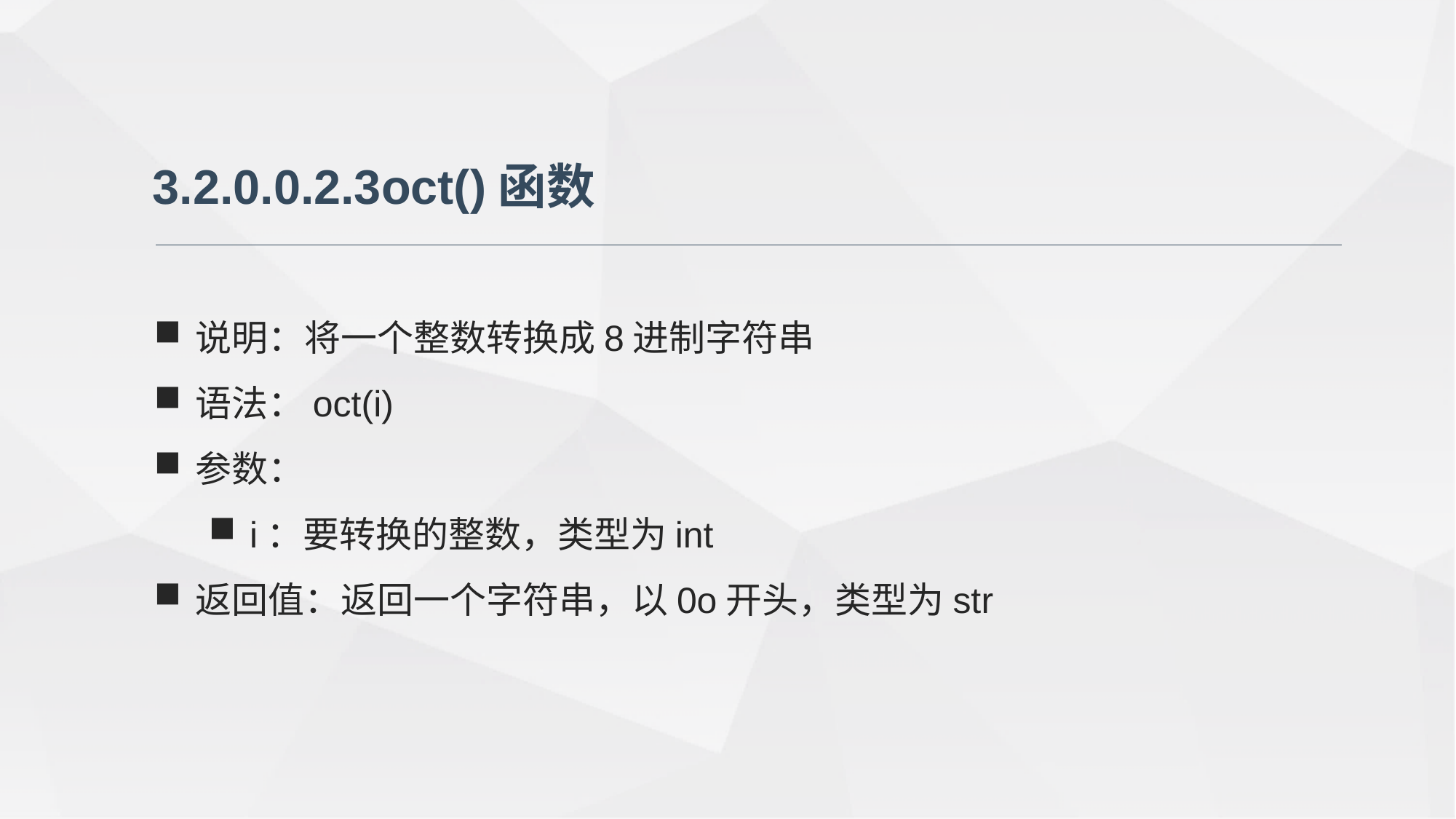

3.2.0.0.2.3oct()函数
说明：将一个整数转换成8进制字符串
语法：oct(i)
参数：
i：要转换的整数，类型为int
返回值：返回一个字符串，以0o开头，类型为str